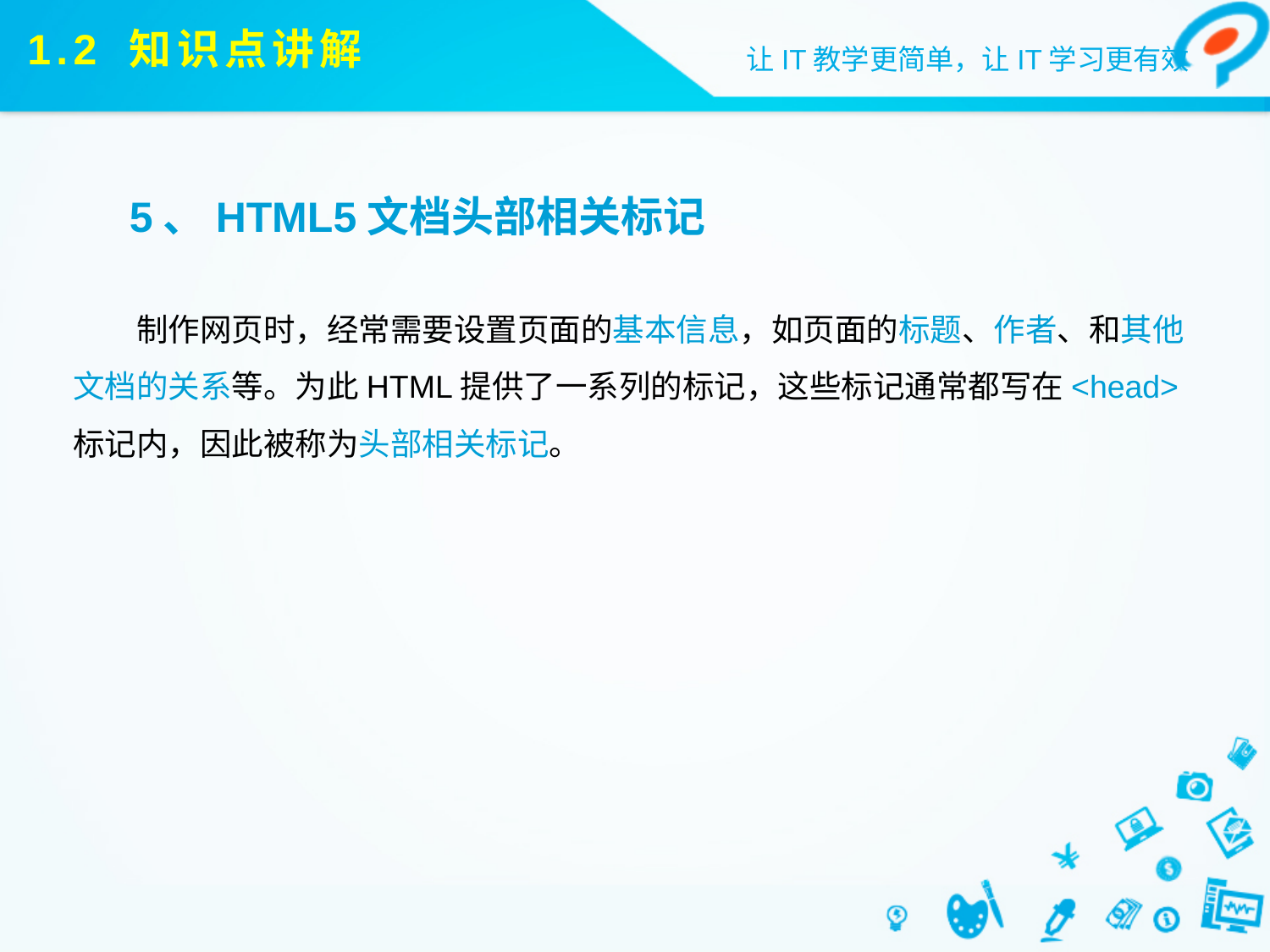

# 1.2 知识点讲解
5、HTML5文档头部相关标记
制作网页时，经常需要设置页面的基本信息，如页面的标题、作者、和其他文档的关系等。为此HTML提供了一系列的标记，这些标记通常都写在<head>标记内，因此被称为头部相关标记。